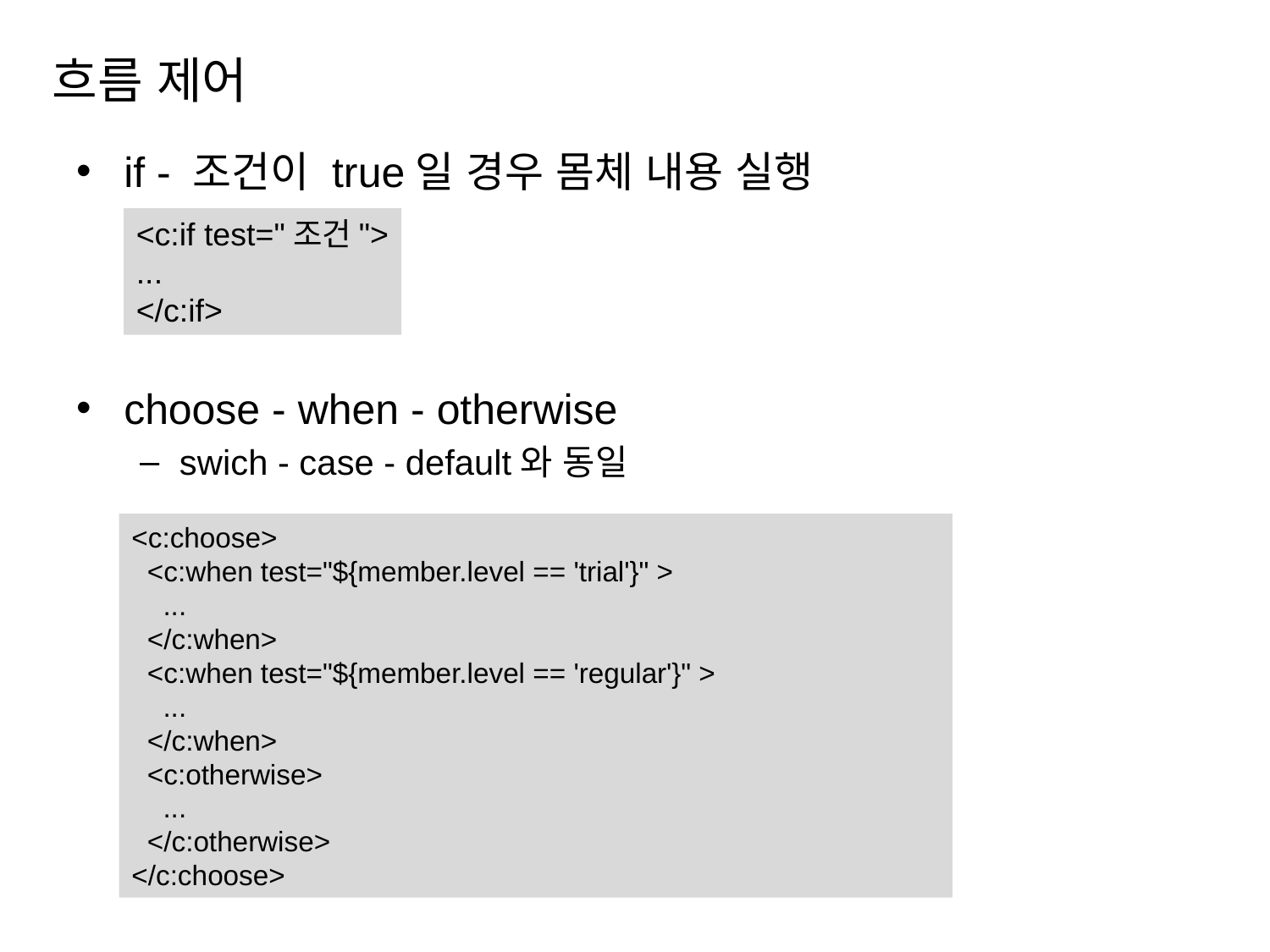

# 흐름 제어
if - 조건이 true일 경우 몸체 내용 실행

choose - when - otherwise
swich - case - default와 동일
<c:if test="조건">
...
</c:if>
<c:choose>
  <c:when test="${member.level == 'trial'}" >
    ...
  </c:when>
  <c:when test="${member.level == 'regular'}" >
    ...
  </c:when>
  <c:otherwise>
    ...
  </c:otherwise>
</c:choose>